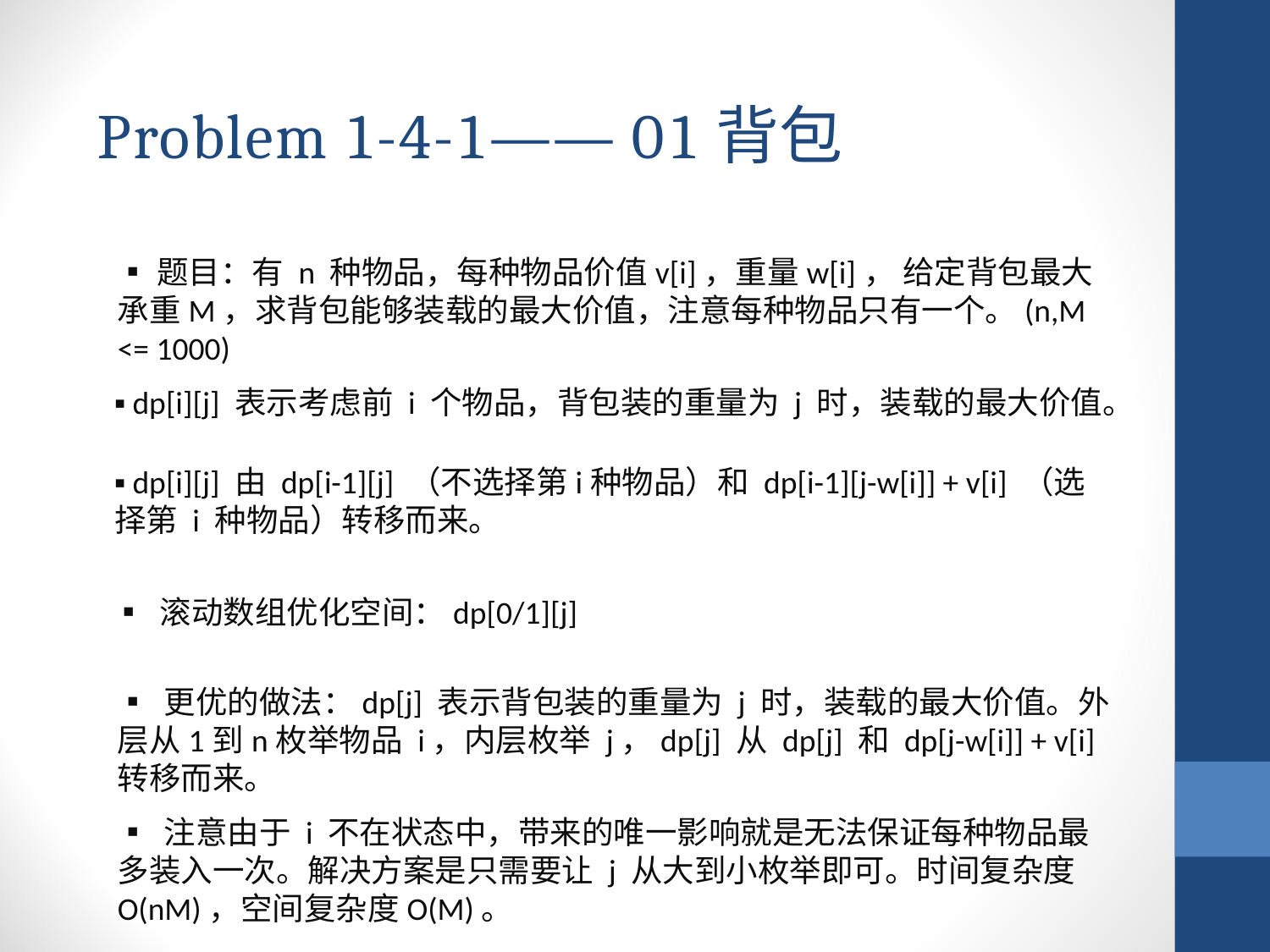

Problem 1-4-1—— 01背包
▪题目：有 n 种物品，每种物品价值v[i]，重量w[i]， 给定背包最大承重M，求背包能够装载的最大价值，注意每种物品只有一个。(n,M <= 1000)
▪ dp[i][j] 表示考虑前 i 个物品，背包装的重量为 j 时，装载的最大价值。
▪ dp[i][j] 由 dp[i-1][j] （不选择第i种物品）和 dp[i-1][j-w[i]] + v[i] （选择第 i 种物品）转移而来。
▪ 滚动数组优化空间：dp[0/1][j]
▪ 更优的做法：dp[j] 表示背包装的重量为 j 时，装载的最大价值。外层从1到n枚举物品 i，内层枚举 j，dp[j] 从 dp[j] 和 dp[j-w[i]] + v[i] 转移而来。
▪ 注意由于 i 不在状态中，带来的唯一影响就是无法保证每种物品最多装入一次。解决方案是只需要让 j 从大到小枚举即可。时间复杂度O(nM)，空间复杂度O(M)。